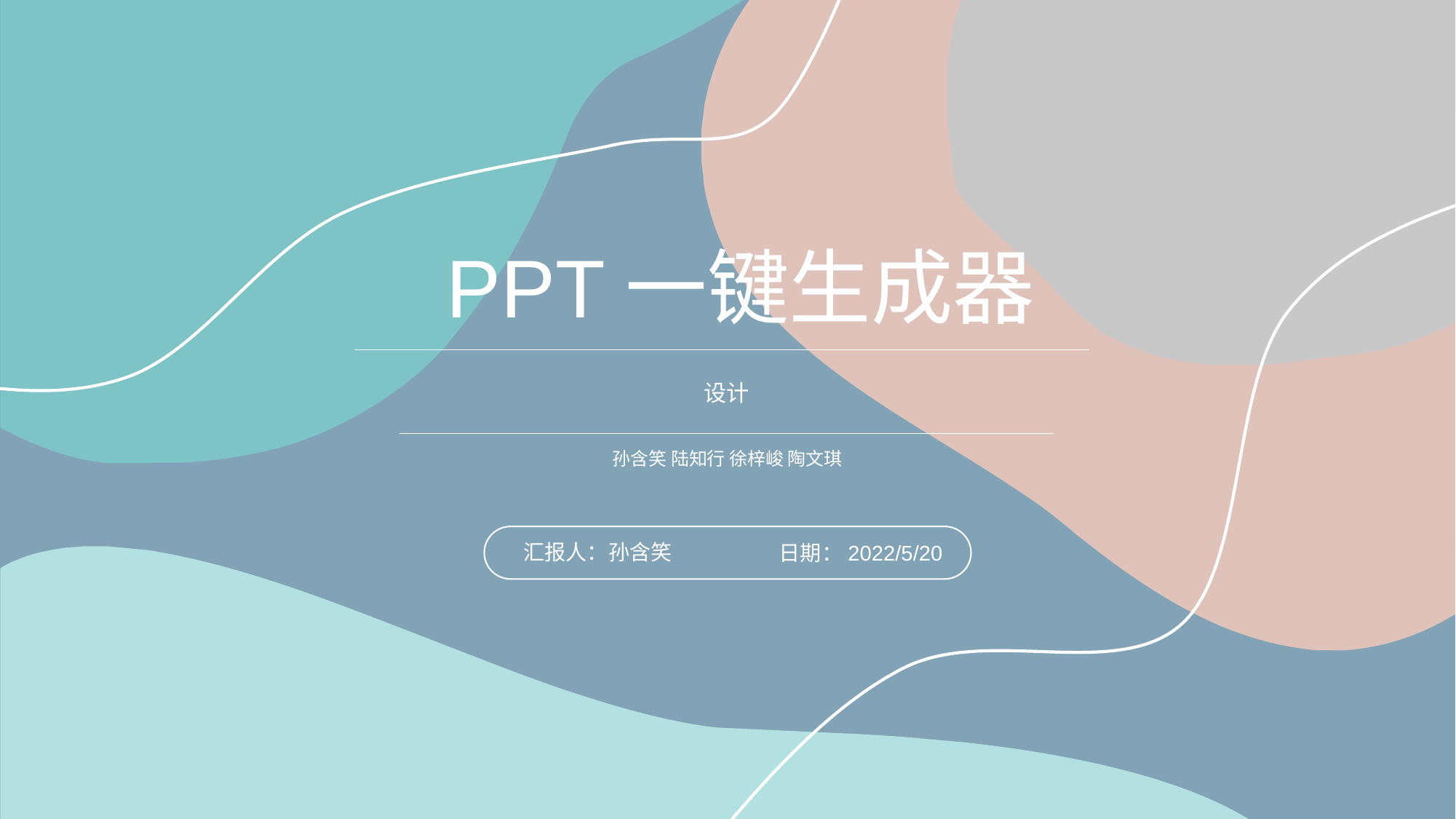

PPT一键生成器
设计
孙含笑 陆知行 徐梓峻 陶文琪

汇报人：孙含笑
日期：2022/5/20